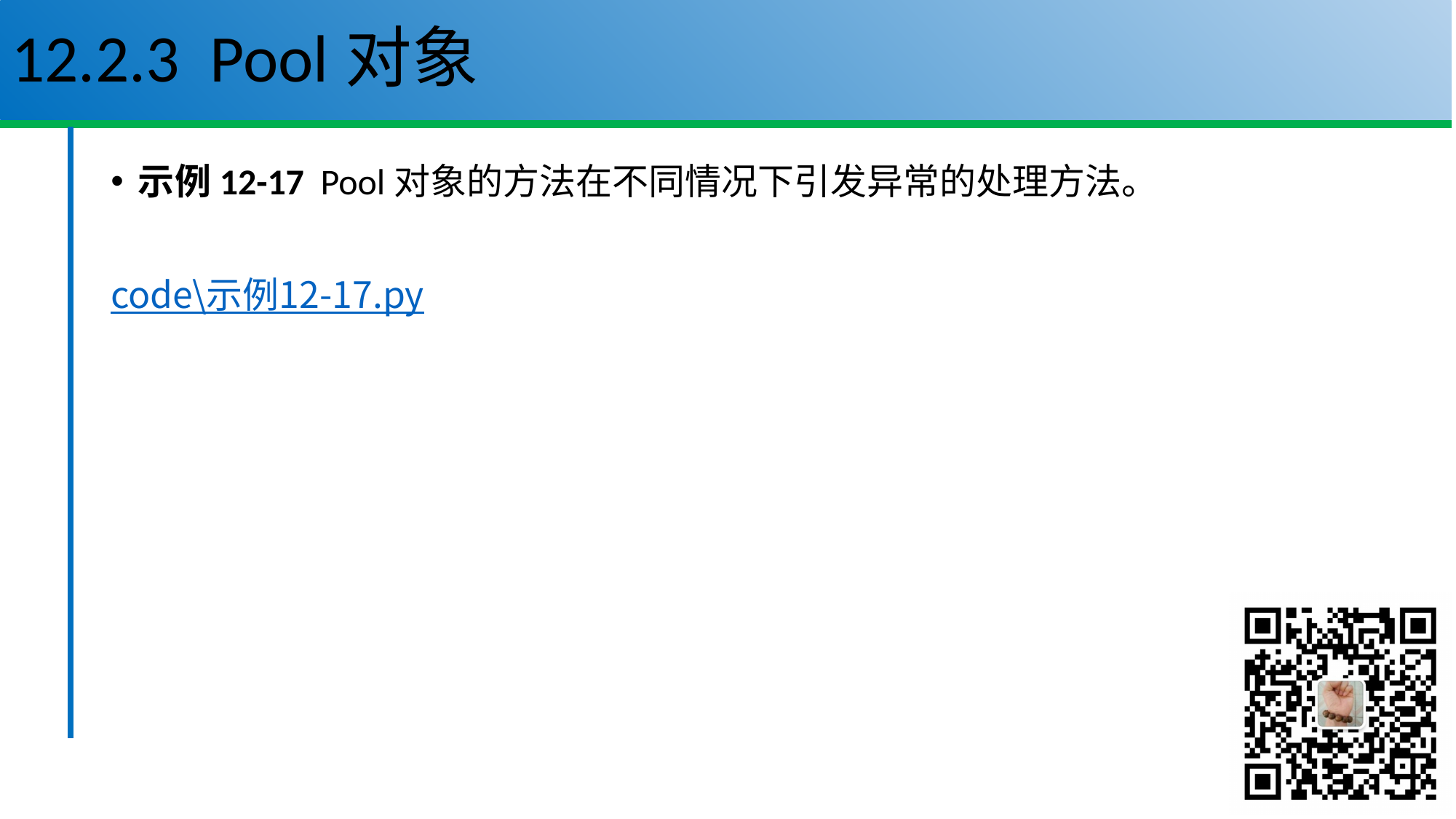

# 12.2.3  Pool对象
示例12-17  Pool对象的方法在不同情况下引发异常的处理方法。

code\示例12-17.py
49